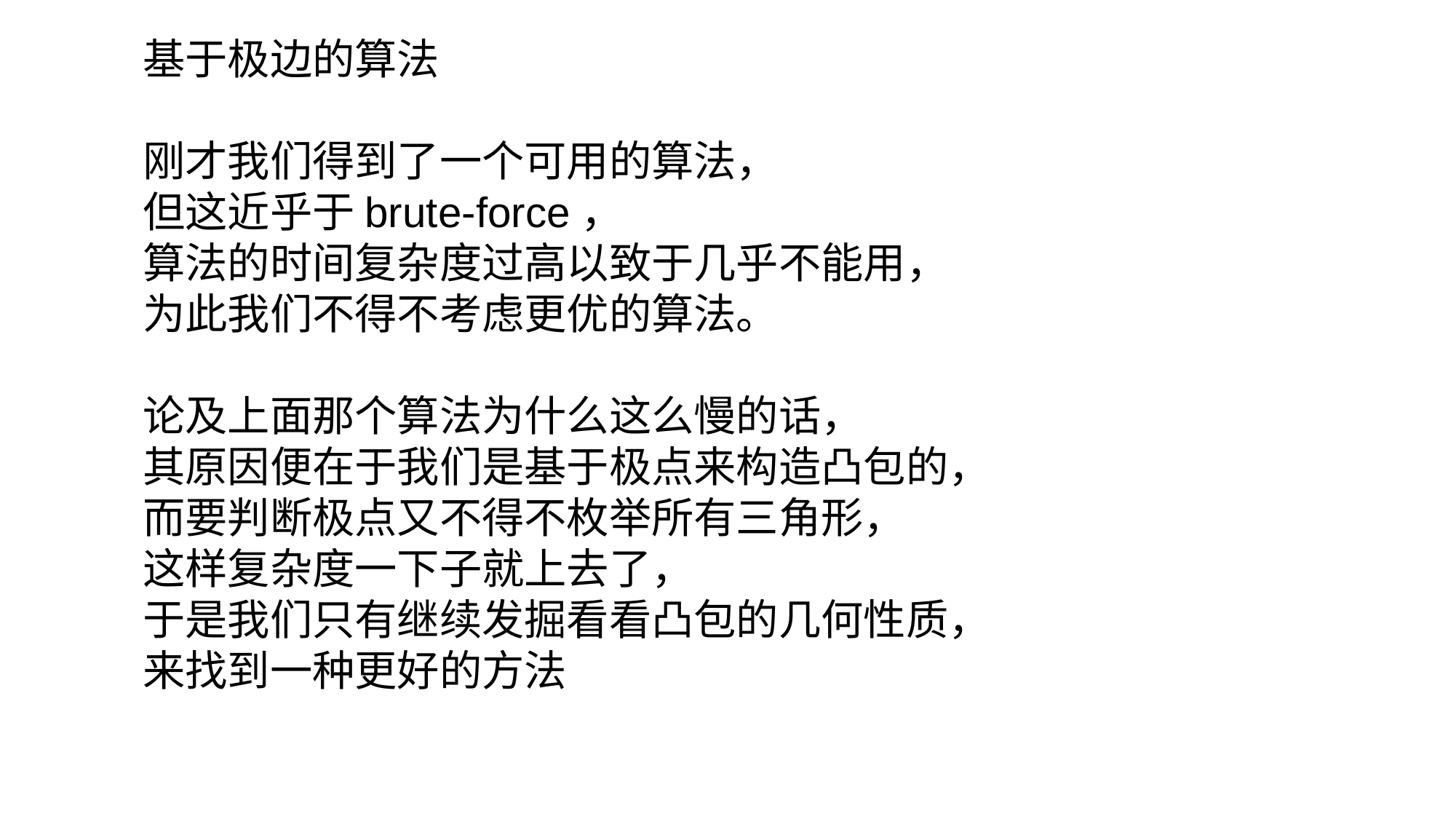

基于极边的算法

刚才我们得到了一个可用的算法，
但这近乎于brute-force，
算法的时间复杂度过高以致于几乎不能用，
为此我们不得不考虑更优的算法。

论及上面那个算法为什么这么慢的话，
其原因便在于我们是基于极点来构造凸包的，
而要判断极点又不得不枚举所有三角形，
这样复杂度一下子就上去了，
于是我们只有继续发掘看看凸包的几何性质，
来找到一种更好的方法